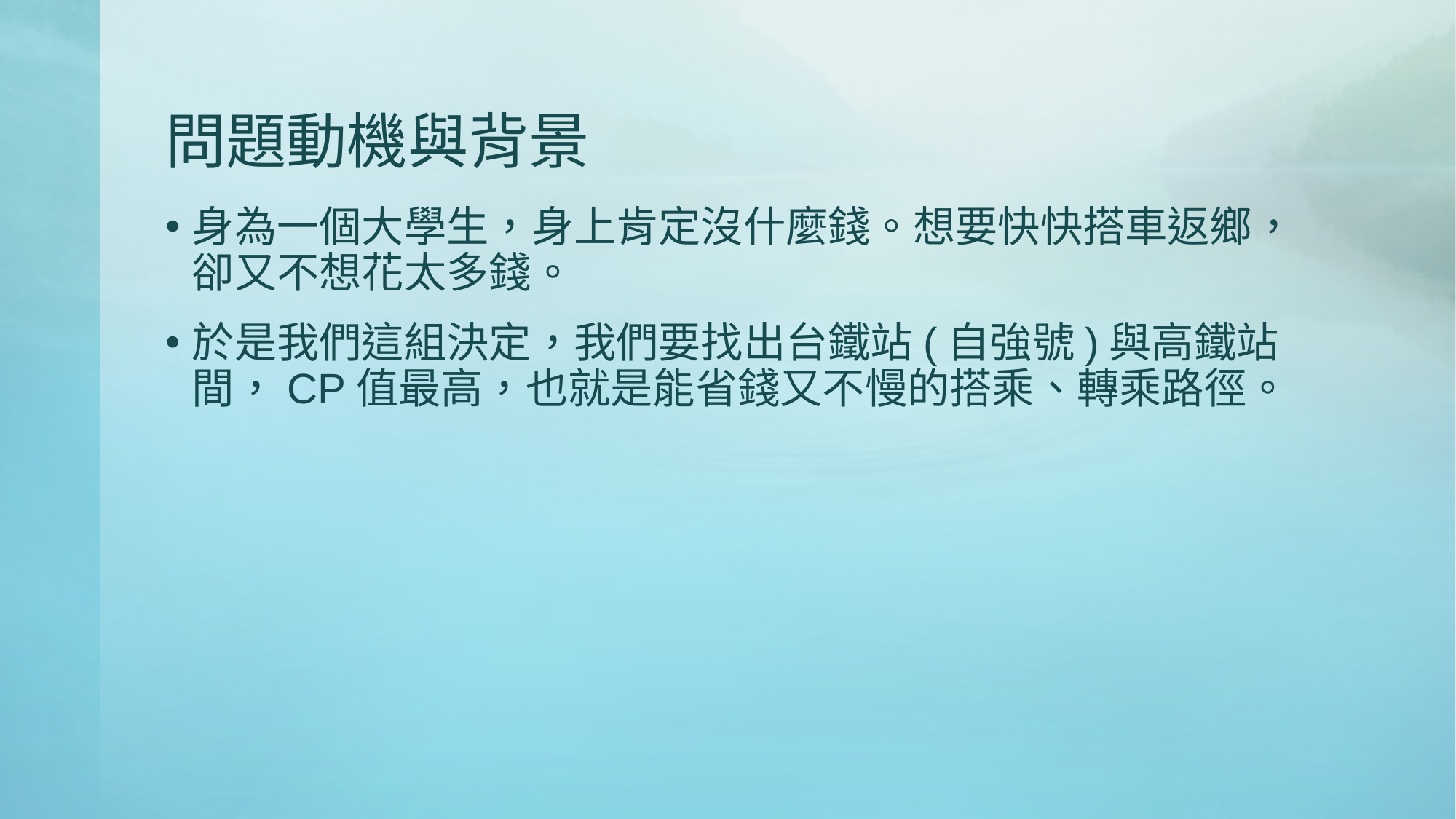

# 問題動機與背景
身為一個大學生，身上肯定沒什麼錢。想要快快搭車返鄉，卻又不想花太多錢。
於是我們這組決定，我們要找出台鐵站(自強號)與高鐵站間，CP值最高，也就是能省錢又不慢的搭乘、轉乘路徑。